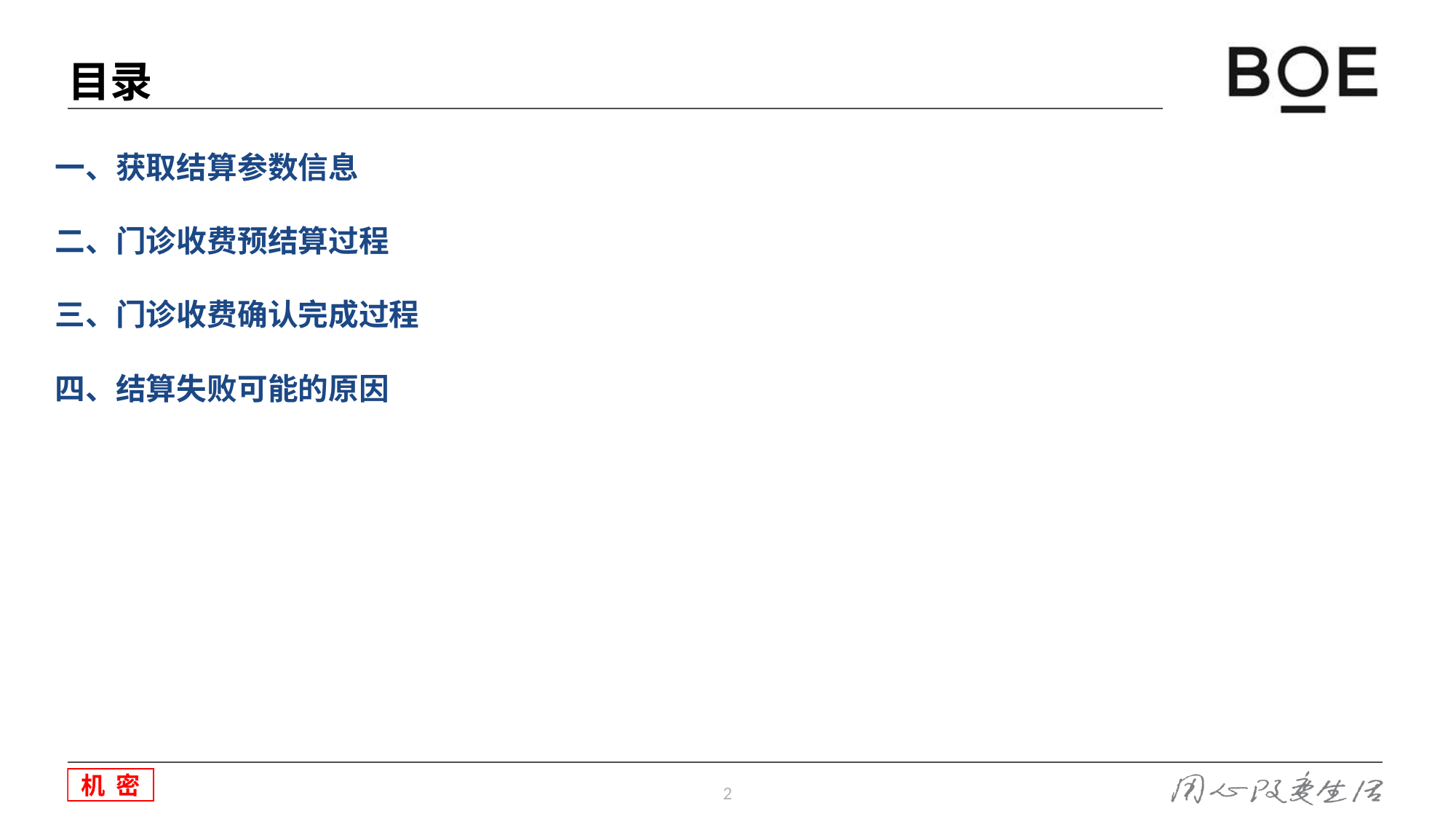

目录
一、获取结算参数信息

二、门诊收费预结算过程
三、门诊收费确认完成过程
四、结算失败可能的原因

2